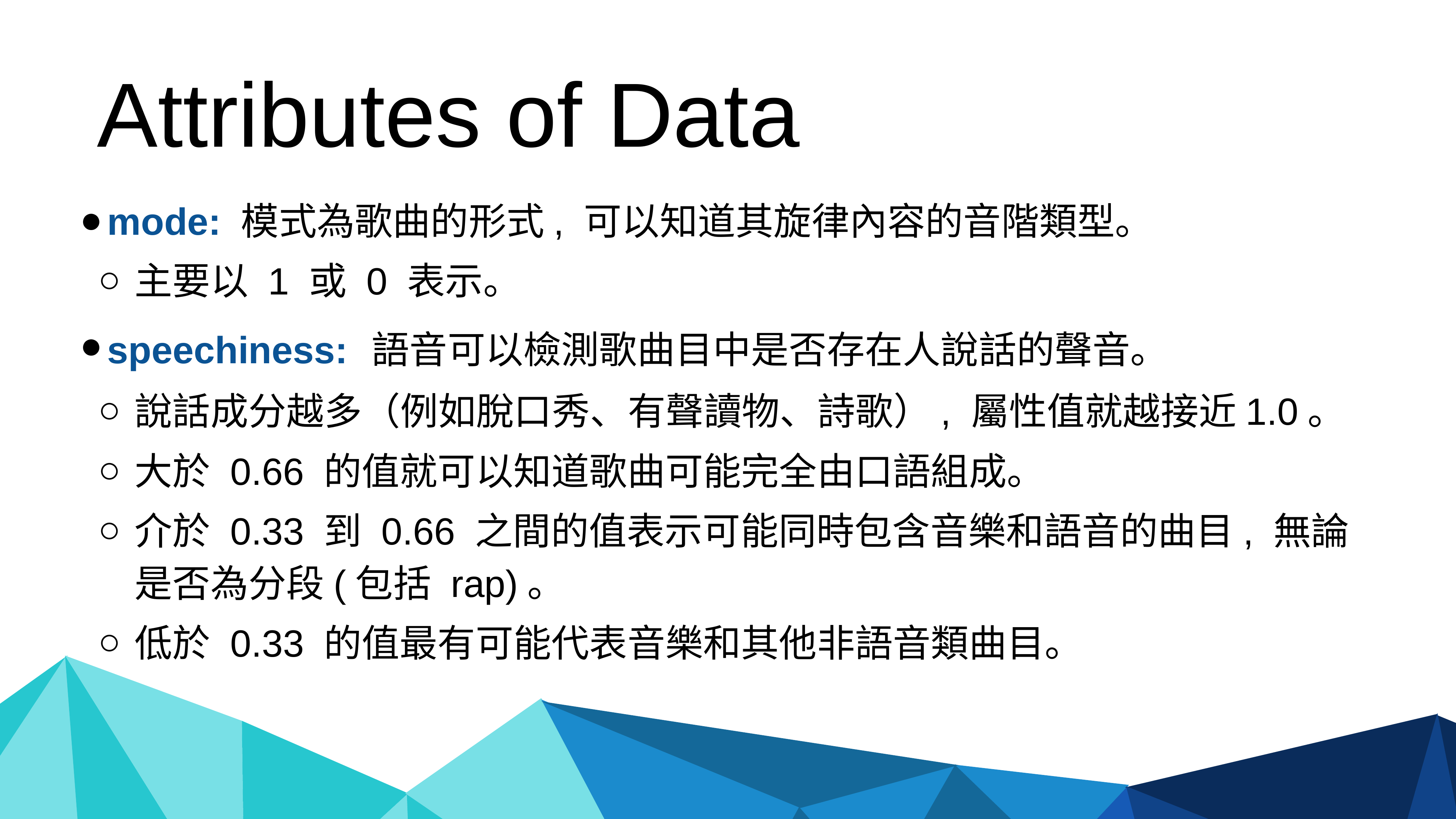

Attributes of Data
mode: 模式為歌曲的形式, 可以知道其旋律內容的音階類型。
主要以 1 或 0 表示。
speechiness: 語音可以檢測歌曲目中是否存在人說話的聲音。
說話成分越多（例如脫口秀、有聲讀物、詩歌）, 屬性值就越接近1.0。
大於 0.66 的值就可以知道歌曲可能完全由口語組成。
介於 0.33 到 0.66 之間的值表示可能同時包含音樂和語音的曲目, 無論是否為分段(包括 rap)。
低於 0.33 的值最有可能代表音樂和其他非語音類曲目。